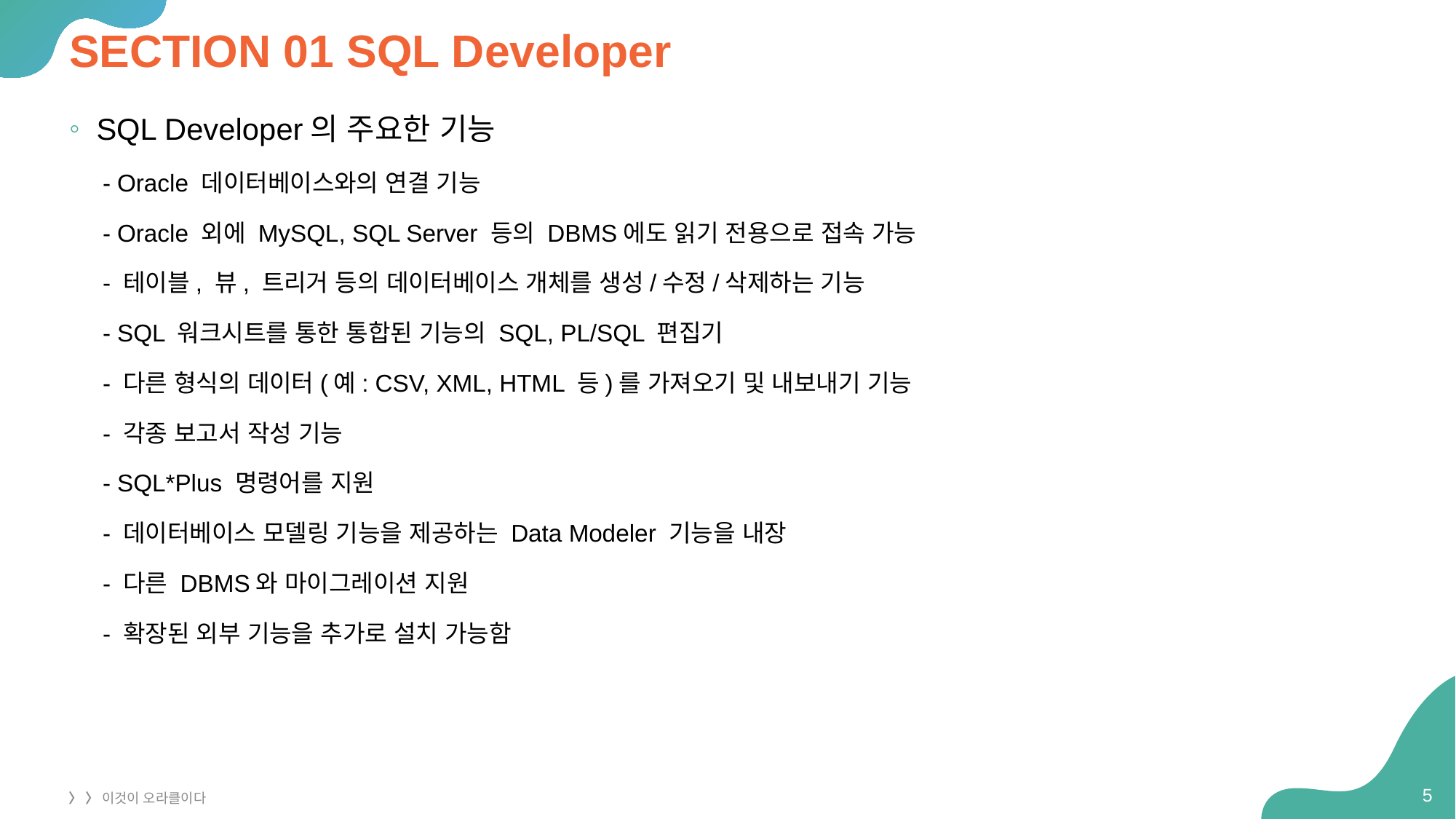

# SECTION 01 SQL Developer
SQL Developer의 주요한 기능
     - Oracle 데이터베이스와의 연결 기능
     - Oracle 외에 MySQL, SQL Server 등의 DBMS에도 읽기 전용으로 접속 가능
     - 테이블, 뷰, 트리거 등의 데이터베이스 개체를 생성/수정/삭제하는 기능
     - SQL 워크시트를 통한 통합된 기능의 SQL, PL/SQL 편집기
     - 다른 형식의 데이터(예: CSV, XML, HTML 등)를 가져오기 및 내보내기 기능
     - 각종 보고서 작성 기능
     - SQL*Plus 명령어를 지원
     - 데이터베이스 모델링 기능을 제공하는 Data Modeler 기능을 내장
     - 다른 DBMS와 마이그레이션 지원
     - 확장된 외부 기능을 추가로 설치 가능함
5
〉 〉 이것이 오라클이다